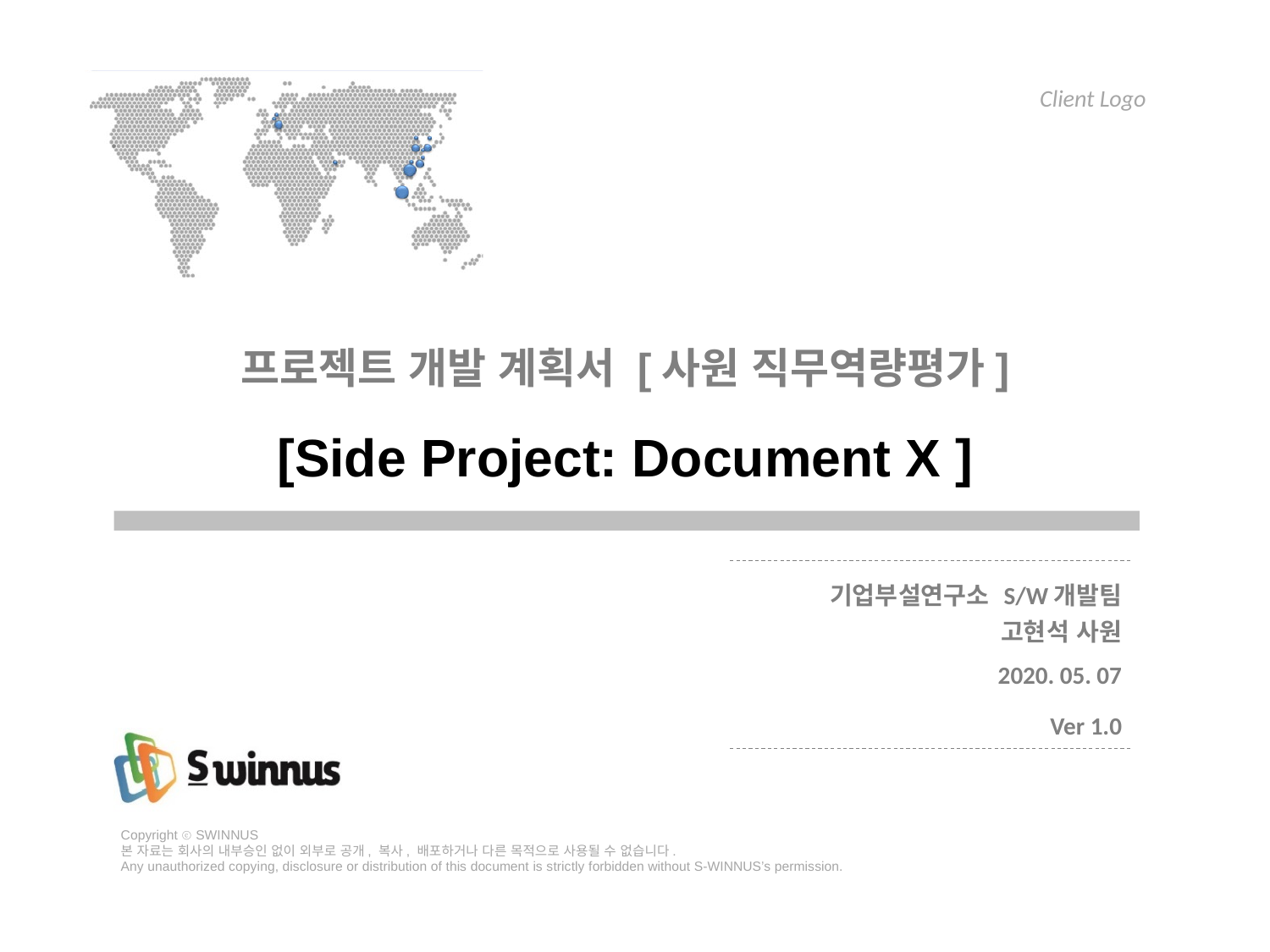

# 프로젝트 개발 계획서 [사원 직무역량평가] [Side Project: Document X ]
| 기업부설연구소 S/W개발팀 고현석 사원 |
| --- |
| 2020. 05. 07 |
| Ver 1.0 |